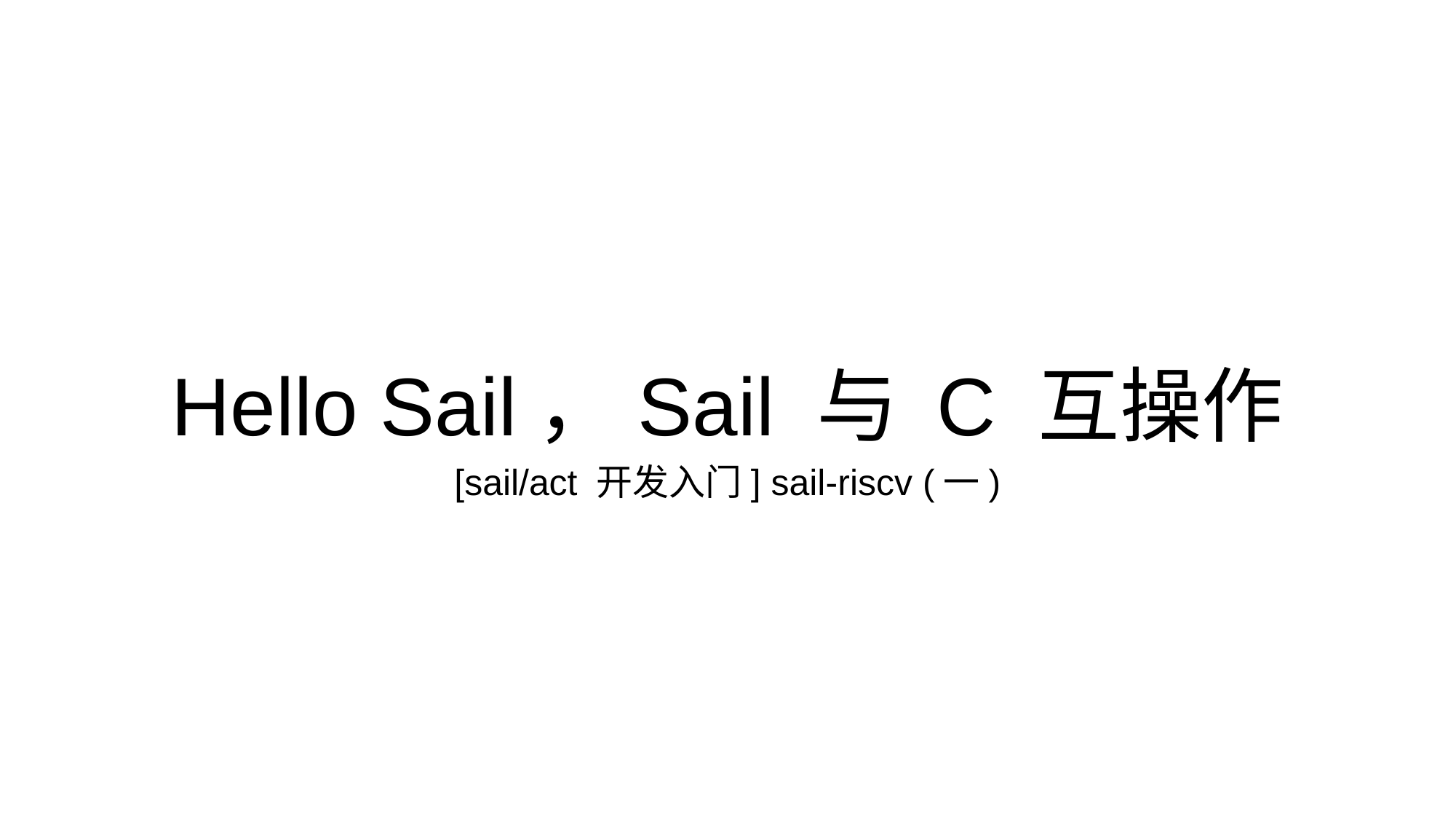

# Hello Sail，Sail 与 C 互操作
[sail/act 开发入门] sail-riscv (一)